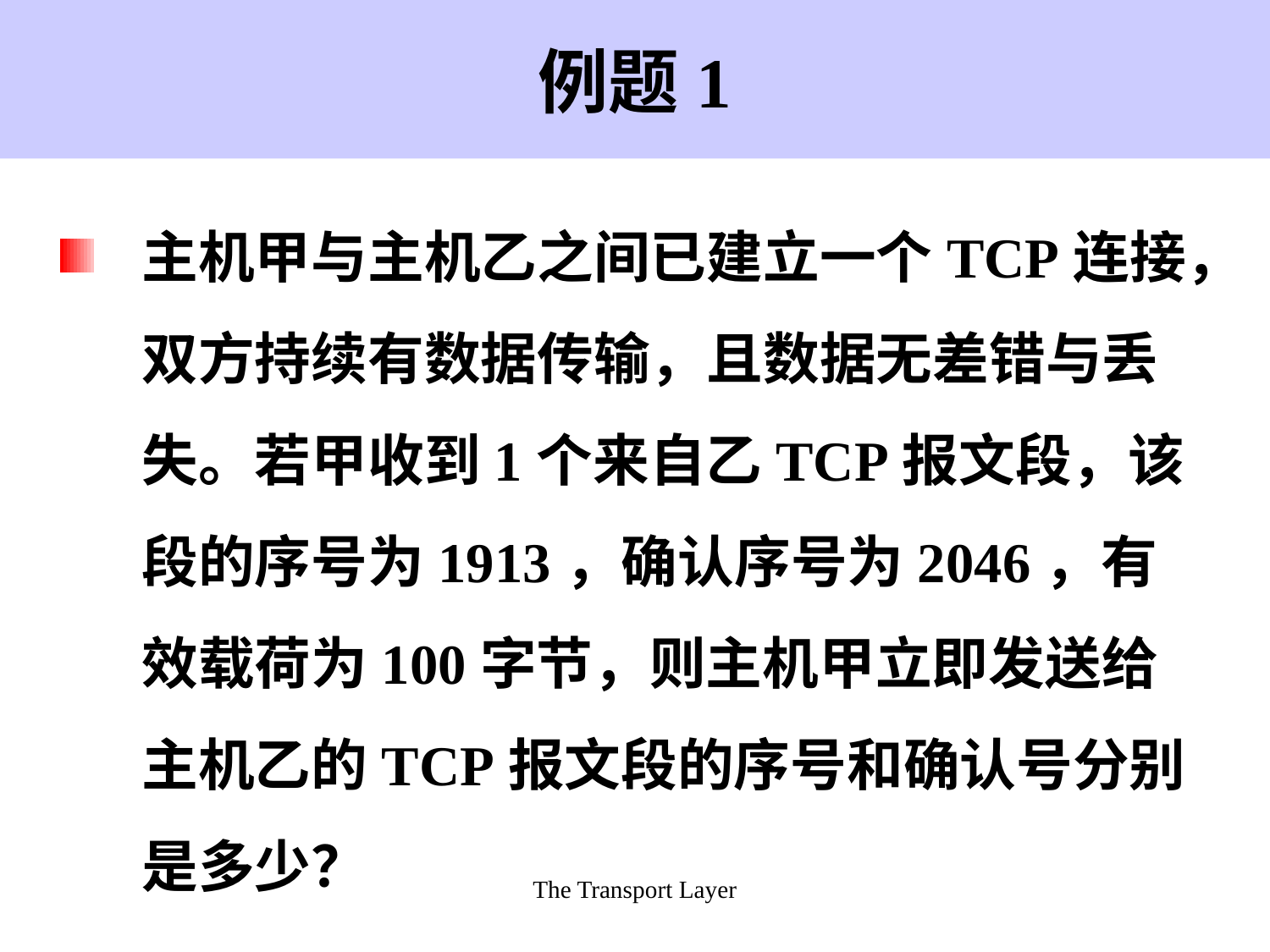

The Transport Layer
25
# 例题1
主机甲与主机乙之间已建立一个TCP连接，双方持续有数据传输，且数据无差错与丢失。若甲收到1个来自乙TCP报文段，该段的序号为1913，确认序号为2046，有效载荷为100字节，则主机甲立即发送给主机乙的TCP报文段的序号和确认号分别是多少？